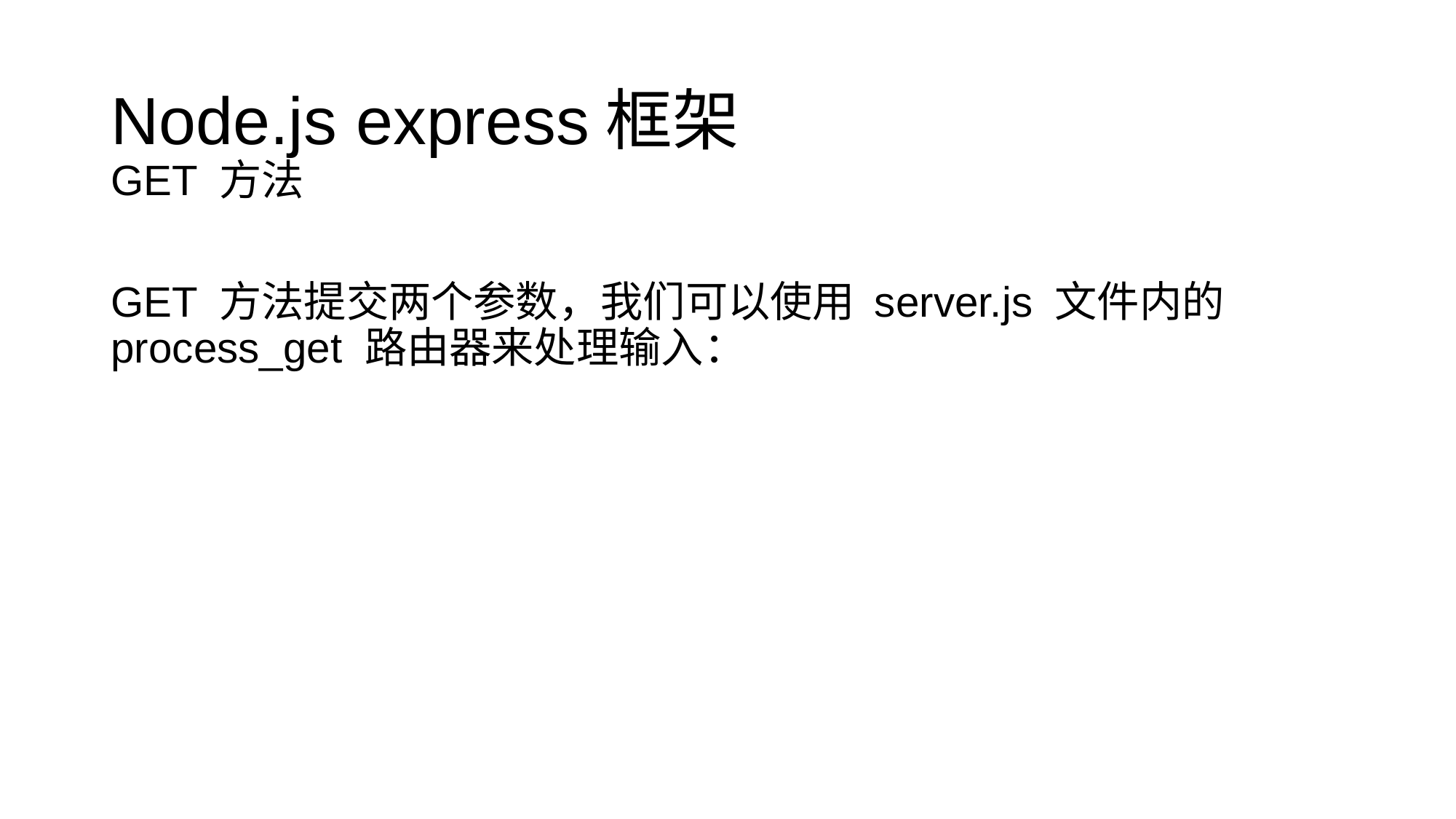

# Node.js express框架
GET 方法

GET 方法提交两个参数，我们可以使用 server.js 文件内的 process_get 路由器来处理输入：